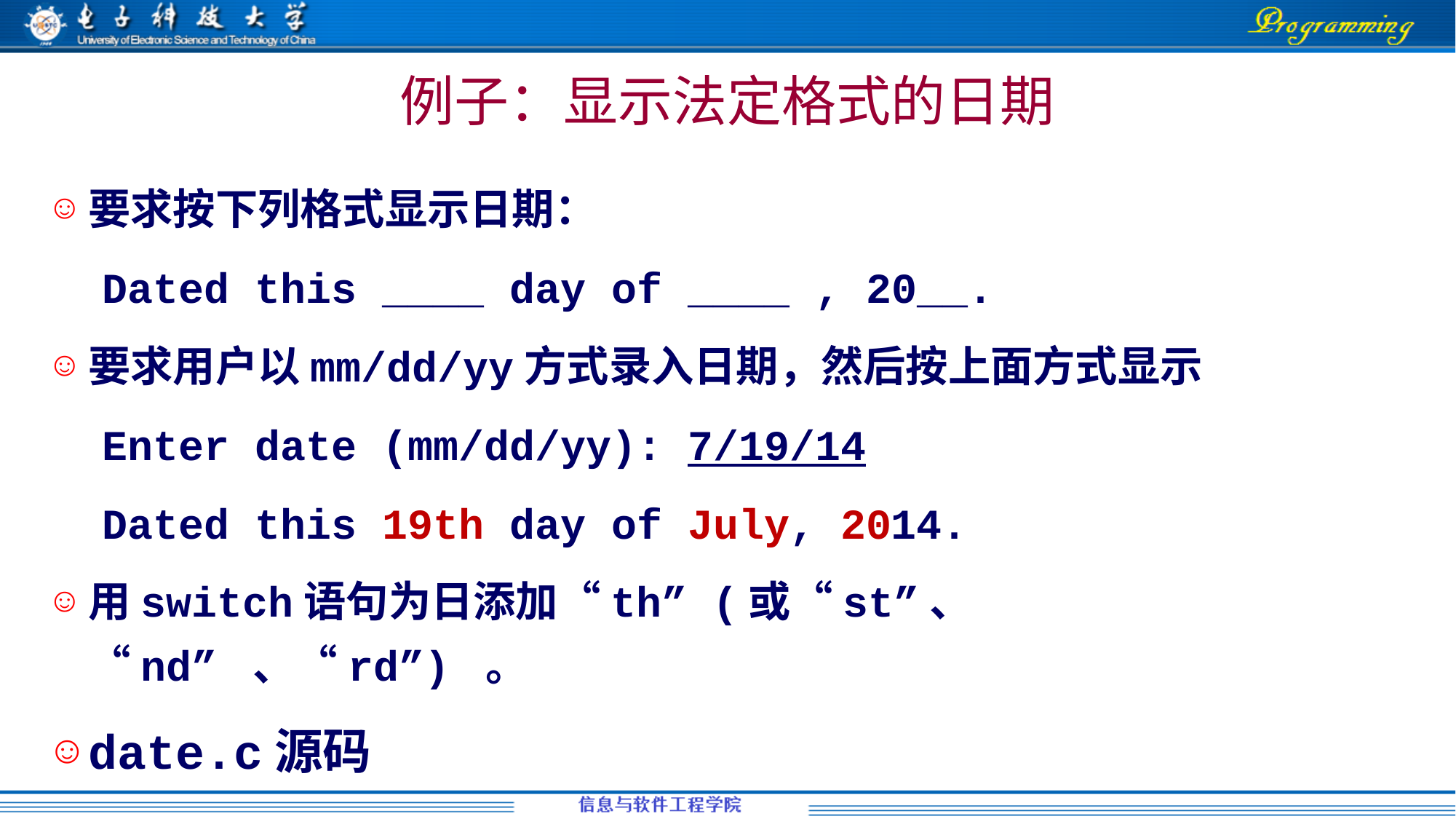

# 例子：显示法定格式的日期
要求按下列格式显示日期：
Dated this ____ day of ____ , 20__.
要求用户以mm/dd/yy方式录入日期，然后按上面方式显示
Enter date (mm/dd/yy): 7/19/14
Dated this 19th day of July, 2014.
用switch语句为日添加“th” (或“st”、 “nd” 、“rd”) 。
date.c源码